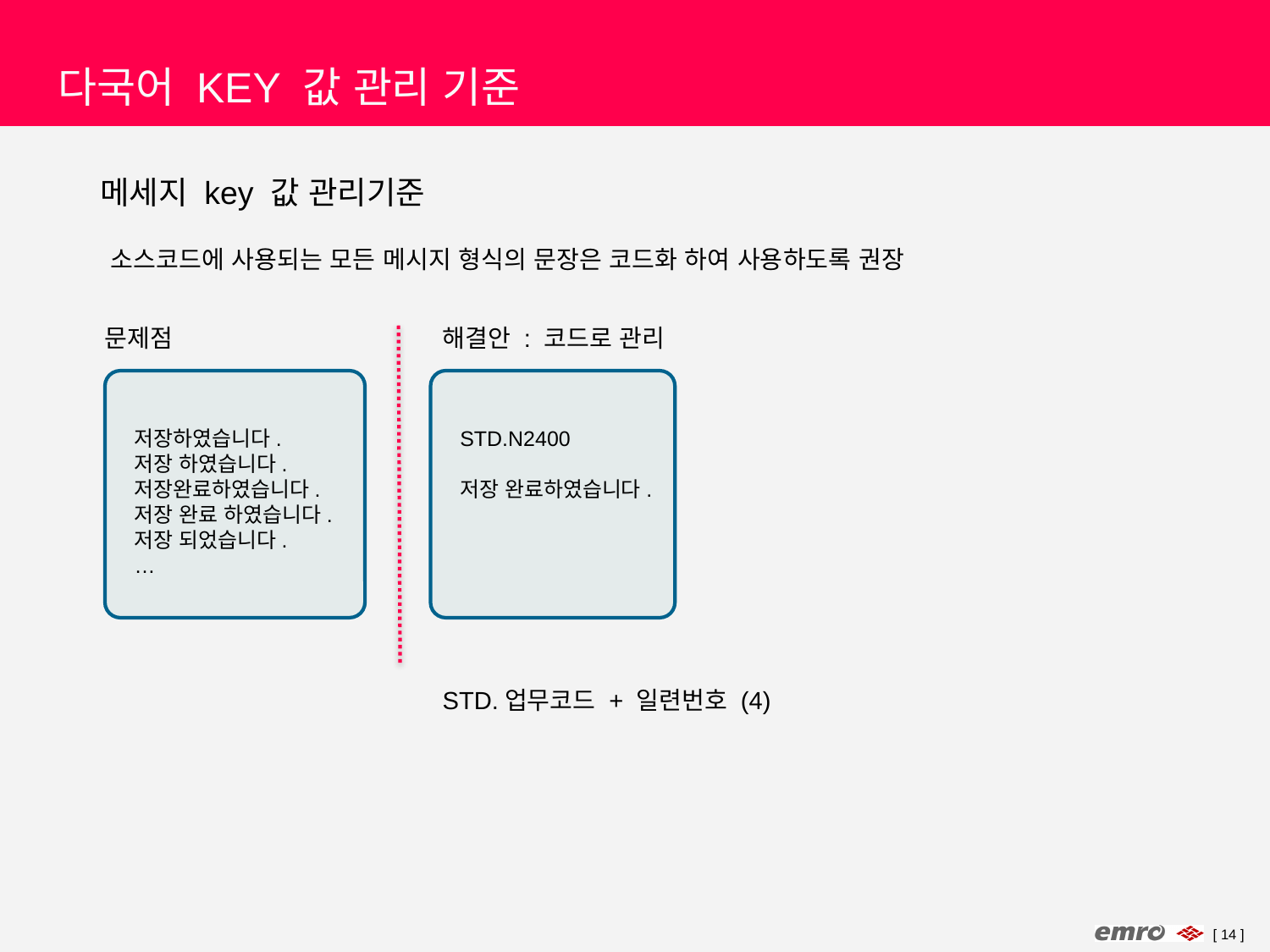

다국어 KEY 값 관리 기준
메세지 key 값 관리기준
소스코드에 사용되는 모든 메시지 형식의 문장은 코드화 하여 사용하도록 권장
문제점
해결안 : 코드로 관리
저장하였습니다.
저장 하였습니다.
저장완료하였습니다.
저장 완료 하였습니다.
저장 되었습니다.
…
STD.N2400

저장 완료하였습니다.
STD.업무코드 + 일련번호 (4)